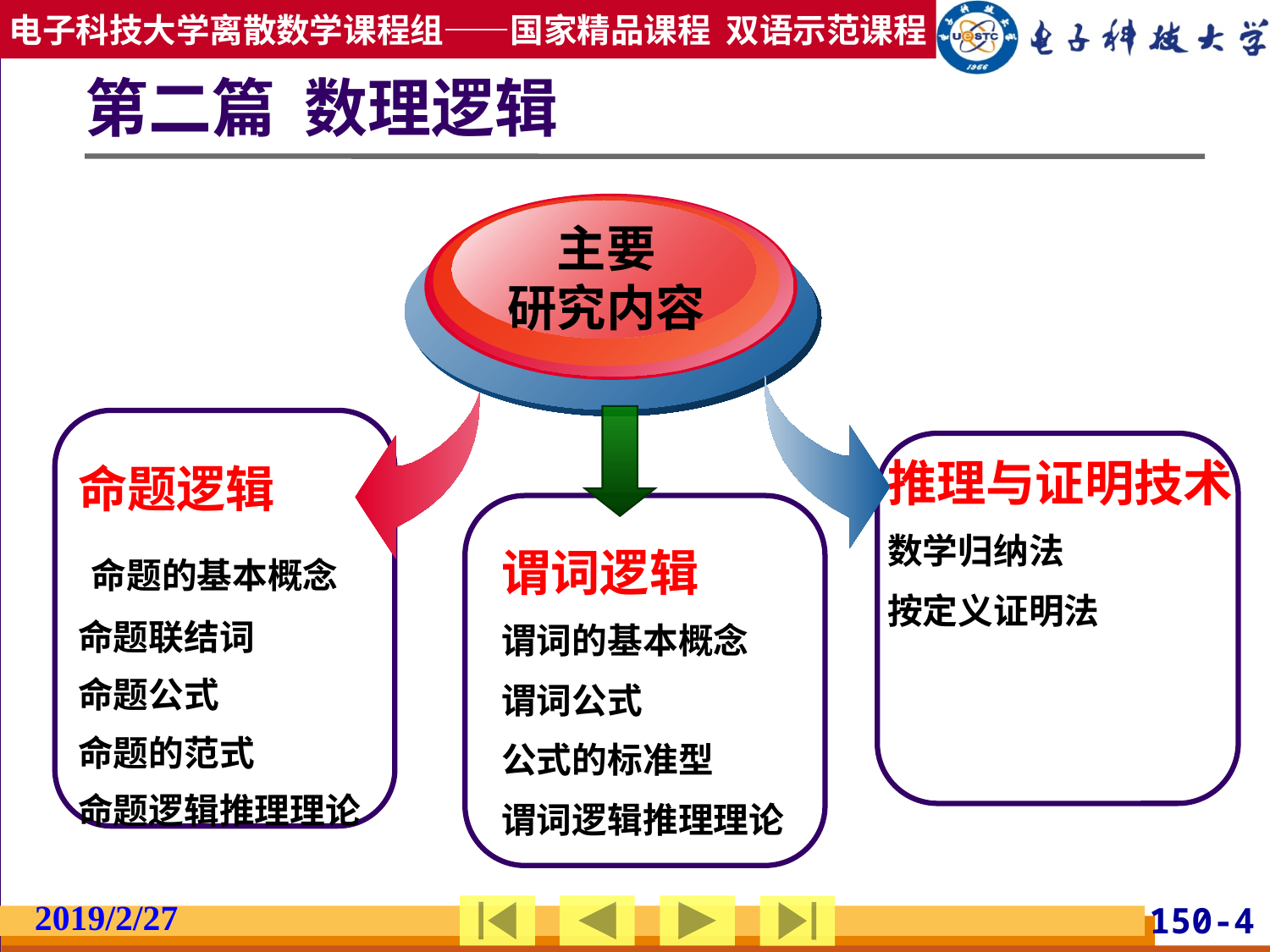

# 第二篇  数理逻辑

主要
研究内容

命题逻辑         命题的基本概念
命题联结词
命题公式
命题的范式
命题逻辑推理理论

推理与证明技术
数学归纳法
按定义证明法

谓词逻辑
谓词的基本概念
谓词公式
公式的标准型
谓词逻辑推理理论

2019/2/27